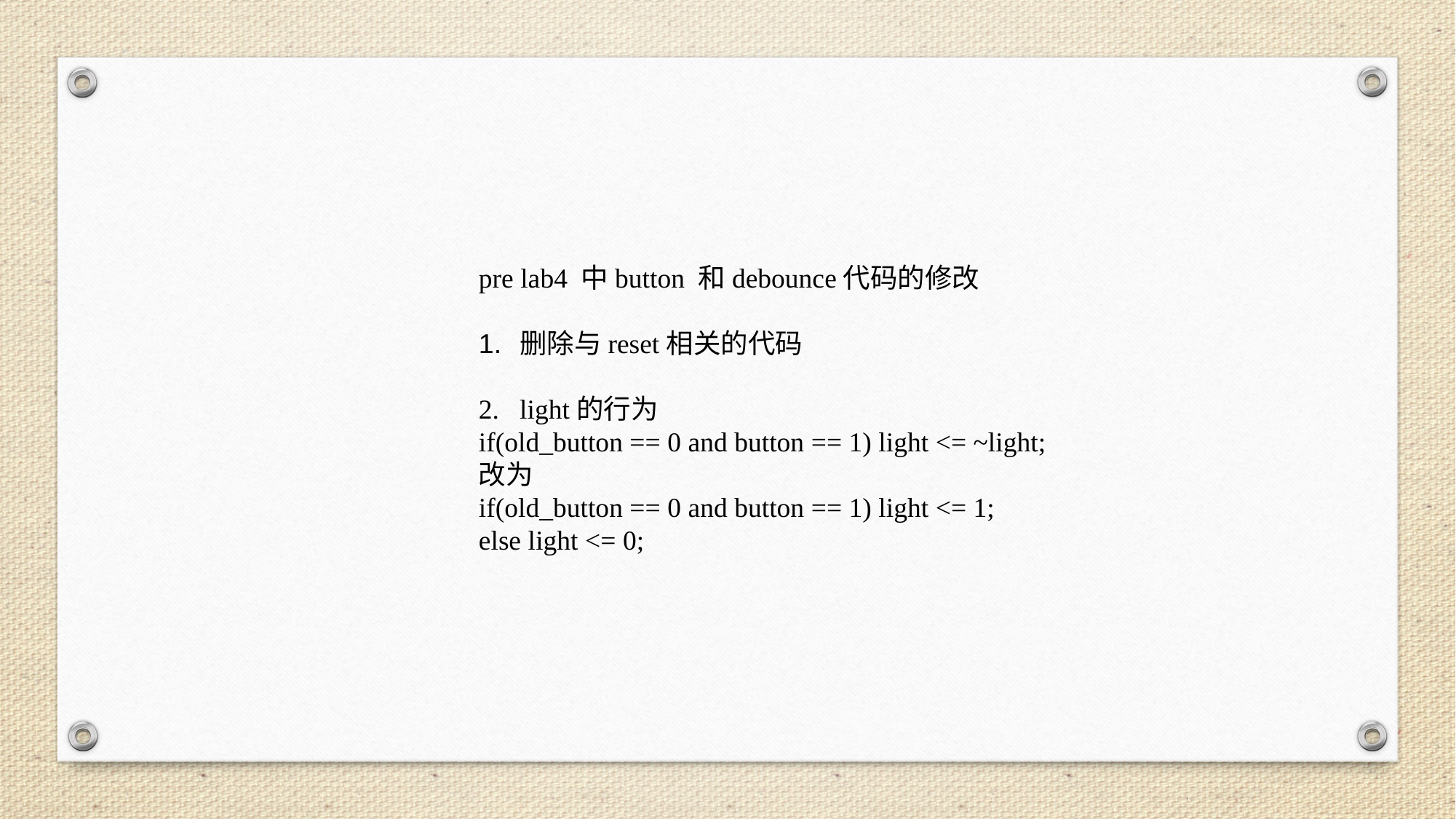

pre lab4 中button 和debounce代码的修改

删除与reset相关的代码

light的行为
if(old_button == 0 and button == 1) light <= ~light;
改为
if(old_button == 0 and button == 1) light <= 1;
else light <= 0;